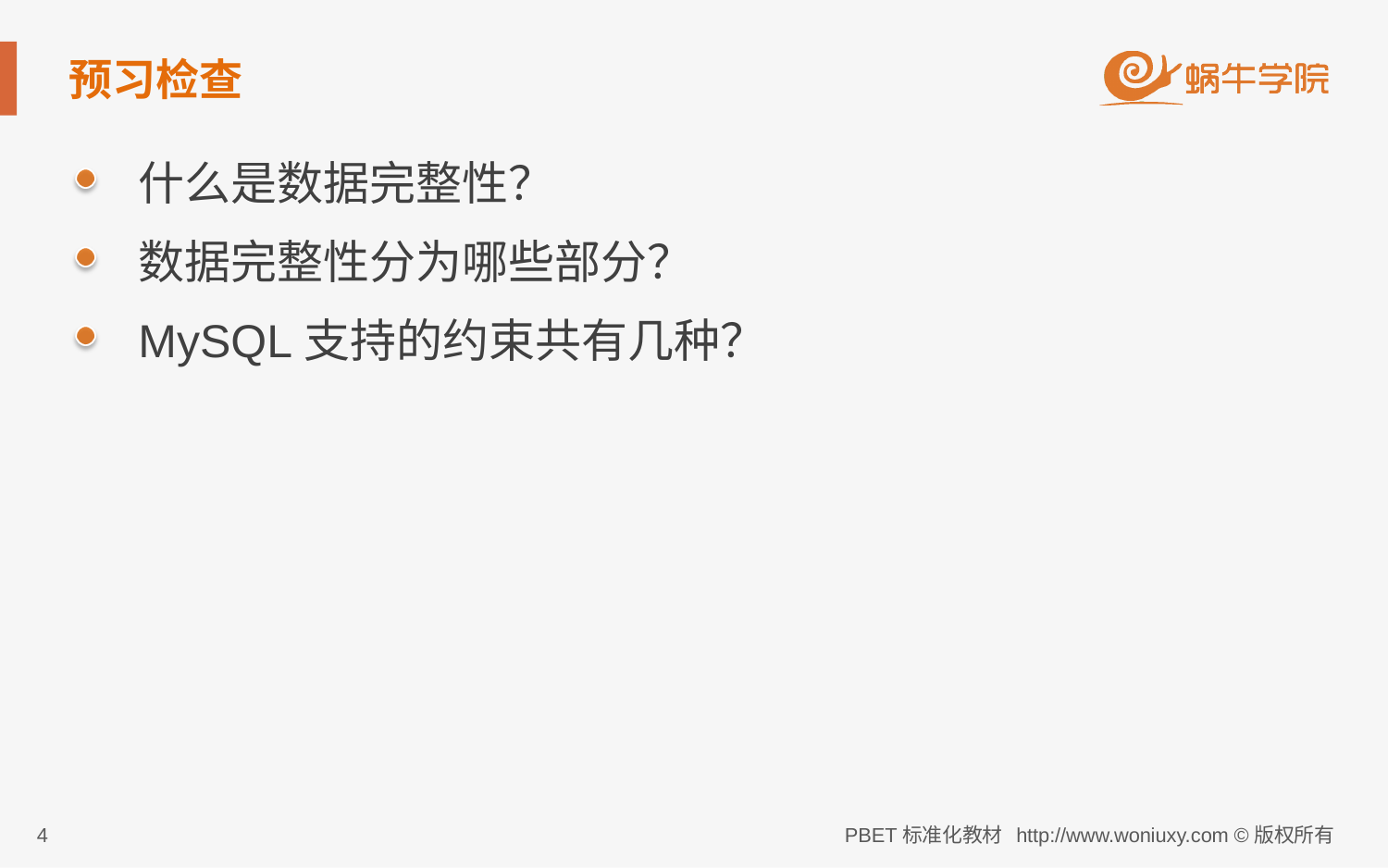

# 预习检查
什么是数据完整性？
数据完整性分为哪些部分？
MySQL支持的约束共有几种？